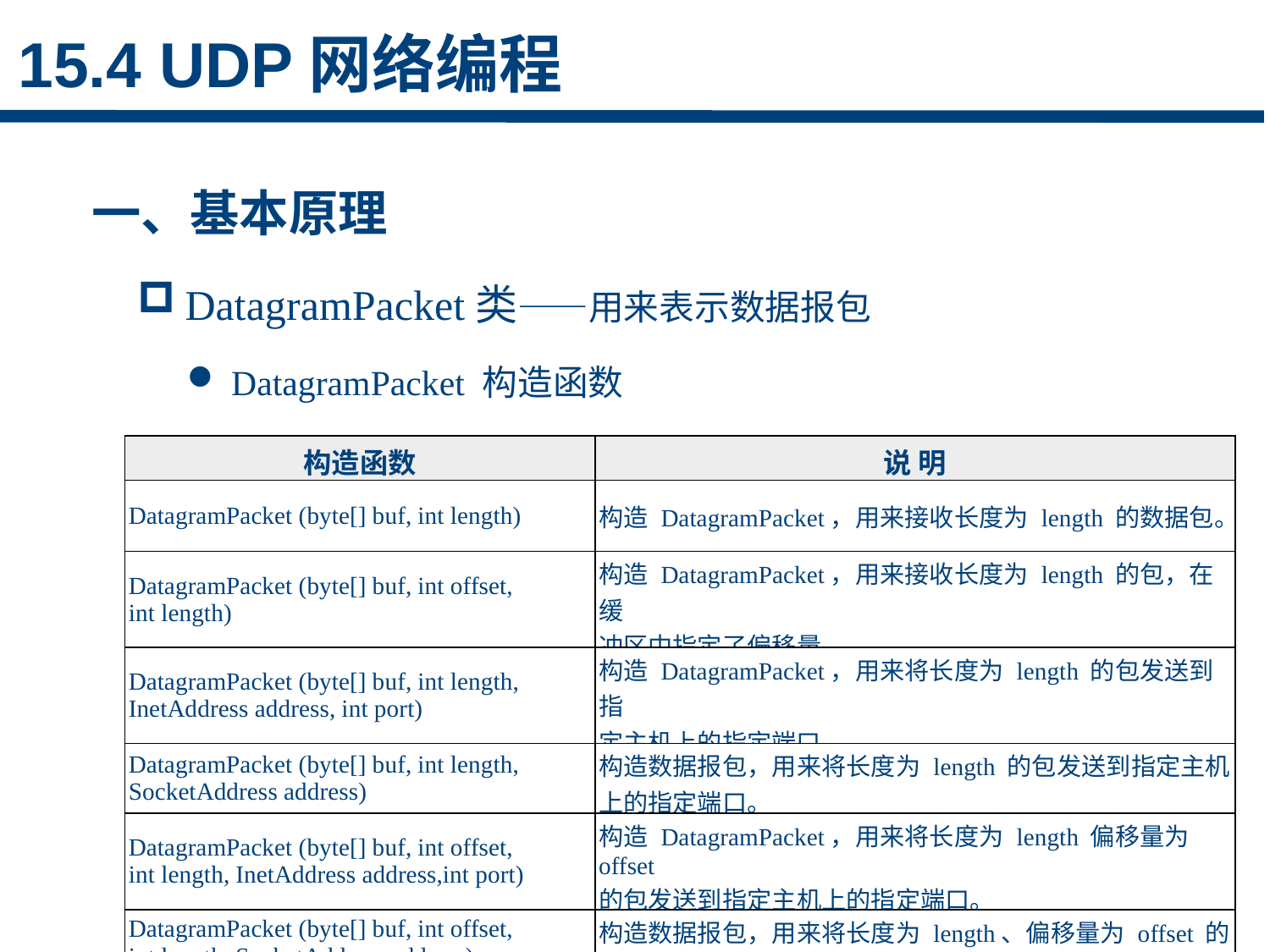

15.4 UDP网络编程
一、基本原理
DatagramPacket类——用来表示数据报包
 DatagramPacket 构造函数
点击添加文本
点击添加文本

| 构造函数 | 说 明 |
| --- | --- |
| DatagramPacket (byte[] buf, int length) | 构造 DatagramPacket，用来接收长度为 length 的数据包。 |
| DatagramPacket (byte[] buf, int offset, int length) | 构造 DatagramPacket，用来接收长度为 length 的包，在缓 冲区中指定了偏移量。 |
| DatagramPacket (byte[] buf, int length, InetAddress address, int port) | 构造 DatagramPacket，用来将长度为 length 的包发送到指 定主机上的指定端口。 |
| DatagramPacket (byte[] buf, int length, SocketAddress address) | 构造数据报包，用来将长度为 length 的包发送到指定主机上的指定端口。 |
| DatagramPacket (byte[] buf, int offset, int length, InetAddress address,int port) | 构造 DatagramPacket，用来将长度为 length 偏移量为 offset 的包发送到指定主机上的指定端口。 |
| DatagramPacket (byte[] buf, int offset, int length, SocketAddress address) | 构造数据报包，用来将长度为 length、偏移量为 offset 的包发送到指定主机上的指定端口。 |
点击添加文本
点击添加文本